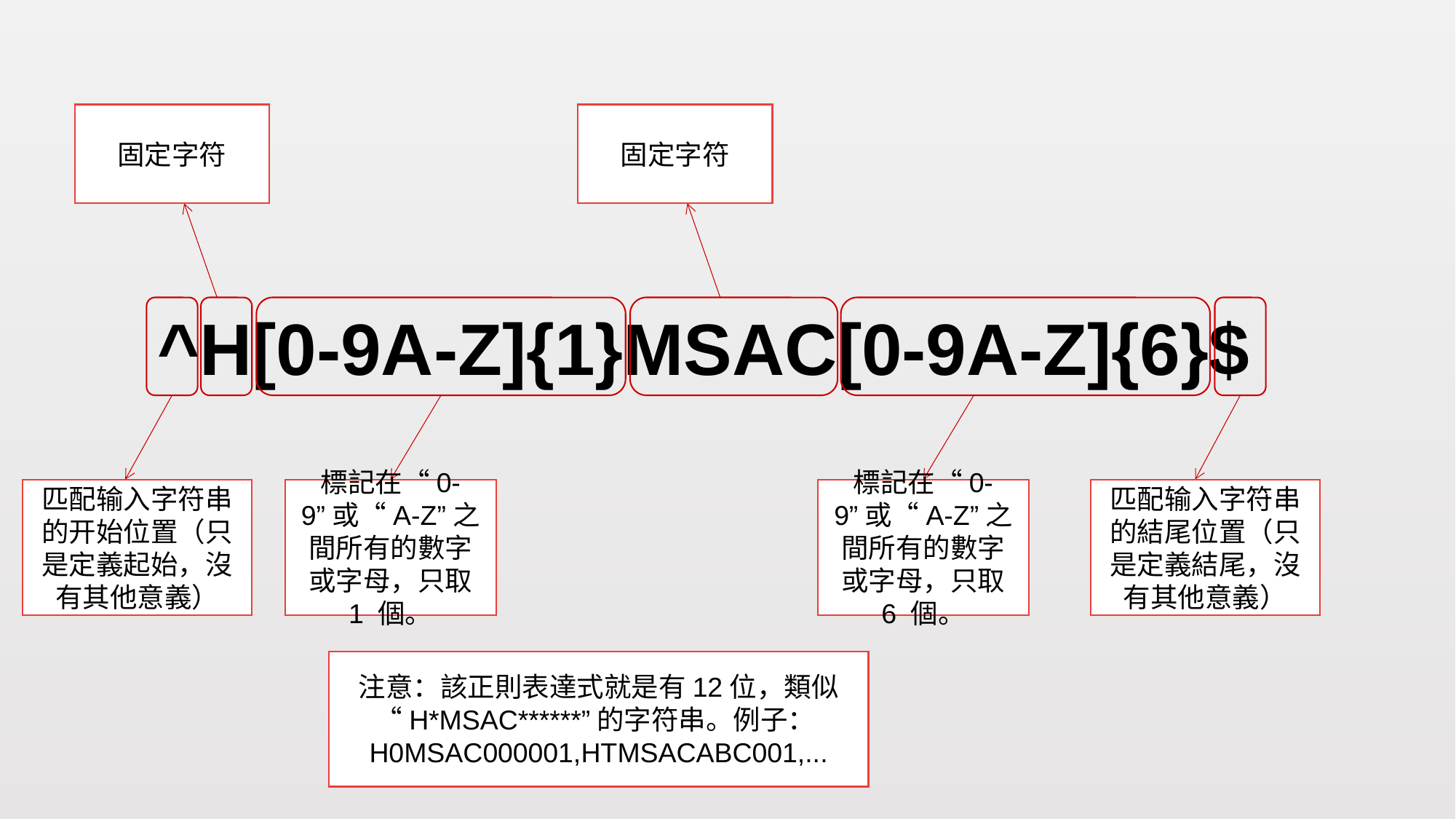

固定字符
固定字符
# ^H[0-9A-Z]{1}MSAC[0-9A-Z]{6}$

匹配输入字符串的开始位置（只是定義起始，沒有其他意義）
標記在“0-9”或“A-Z”之間所有的數字或字母，只取 1 個。
標記在“0-9”或“A-Z”之間所有的數字或字母，只取 6 個。
匹配输入字符串的結尾位置（只是定義結尾，沒有其他意義）
注意：該正則表達式就是有12位，類似“H*MSAC******”的字符串。例子：H0MSAC000001,HTMSACABC001,...